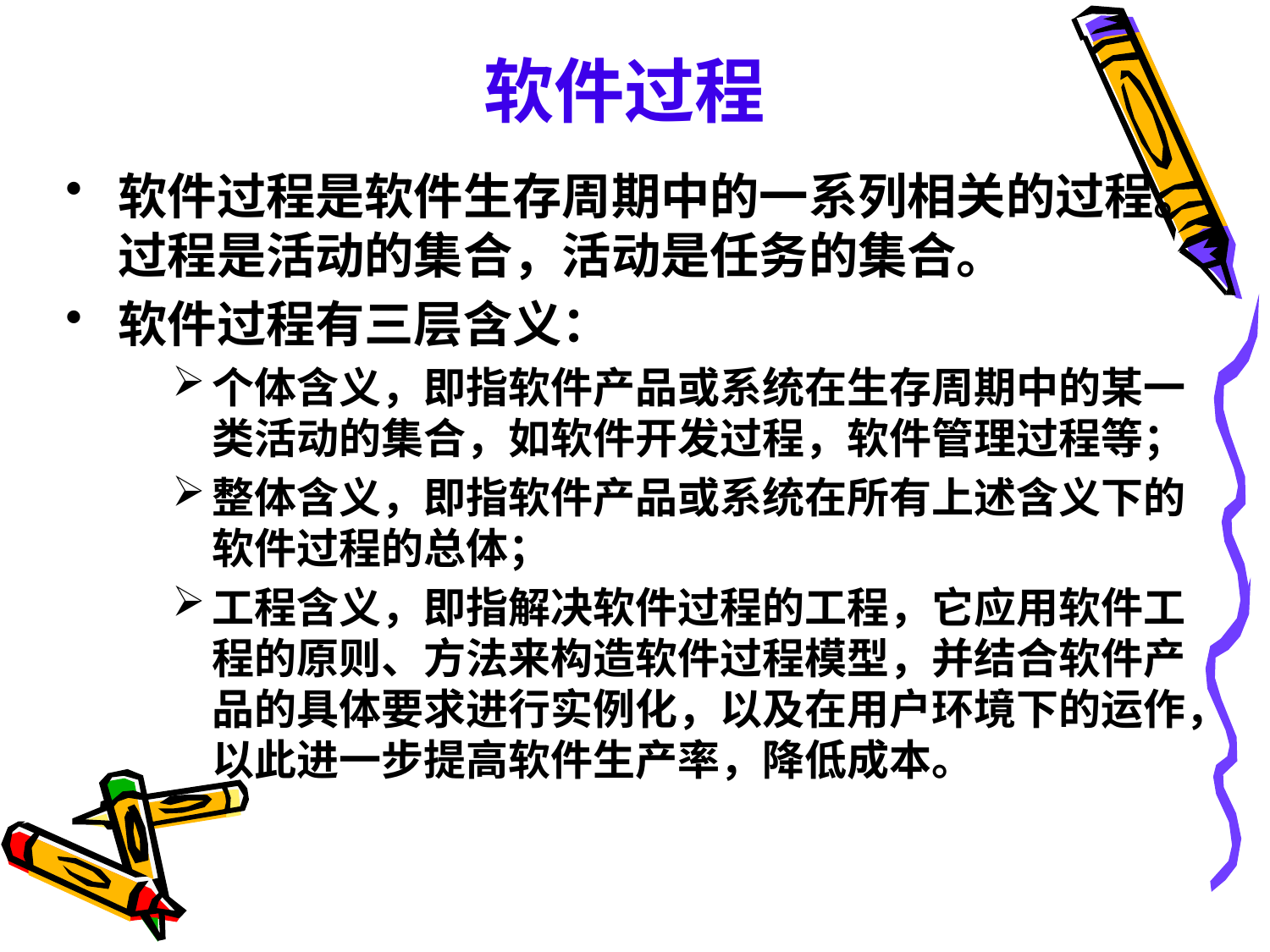

# 软件过程
软件过程是软件生存周期中的一系列相关的过程。过程是活动的集合，活动是任务的集合。
软件过程有三层含义：
个体含义，即指软件产品或系统在生存周期中的某一类活动的集合，如软件开发过程，软件管理过程等；
整体含义，即指软件产品或系统在所有上述含义下的软件过程的总体；
工程含义，即指解决软件过程的工程，它应用软件工程的原则、方法来构造软件过程模型，并结合软件产品的具体要求进行实例化，以及在用户环境下的运作，以此进一步提高软件生产率，降低成本。